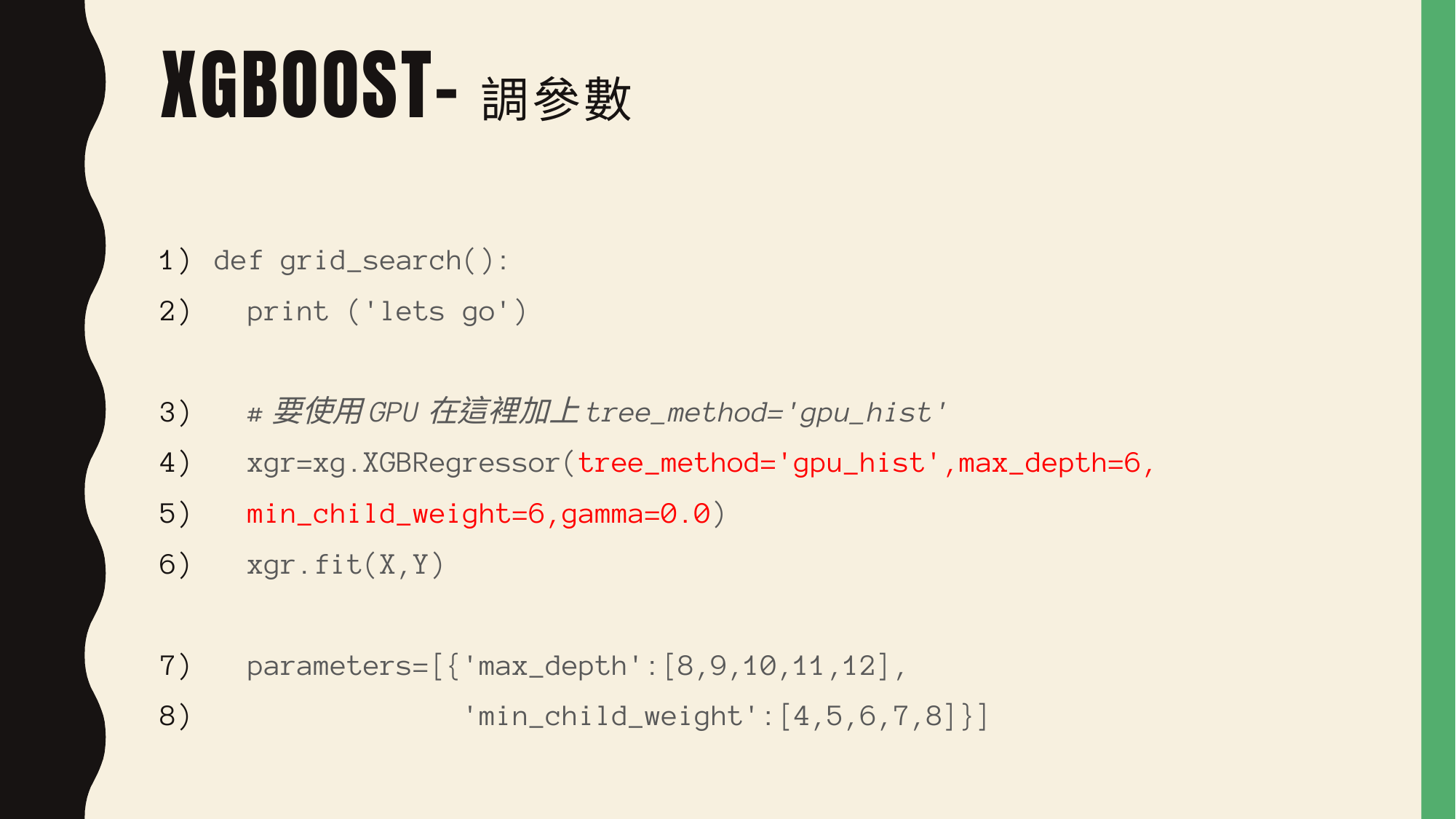

# Xgboost-調參數

def grid_search():
  print ('lets go')

  #要使用GPU在這裡加上tree_method='gpu_hist'
  xgr=xg.XGBRegressor(tree_method='gpu_hist',max_depth=6,
  min_child_weight=6,gamma=0.0)
  xgr.fit(X,Y)

  parameters=[{'max_depth':[8,9,10,11,12],
               'min_child_weight':[4,5,6,7,8]}]